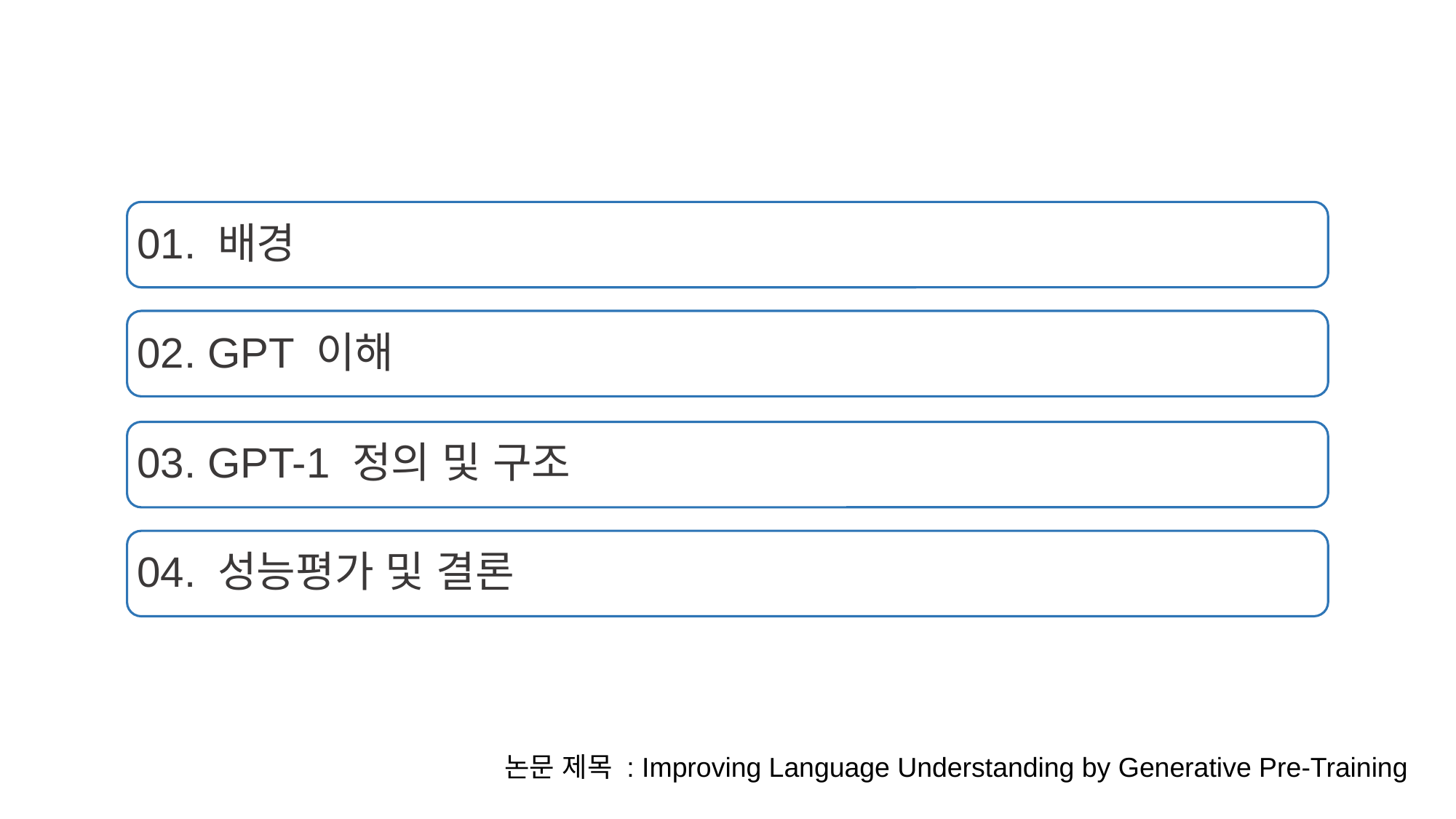

01. 배경
02. GPT 이해
03. GPT-1 정의 및 구조
04. 성능평가 및 결론
논문 제목 : Improving Language Understanding by Generative Pre-Training